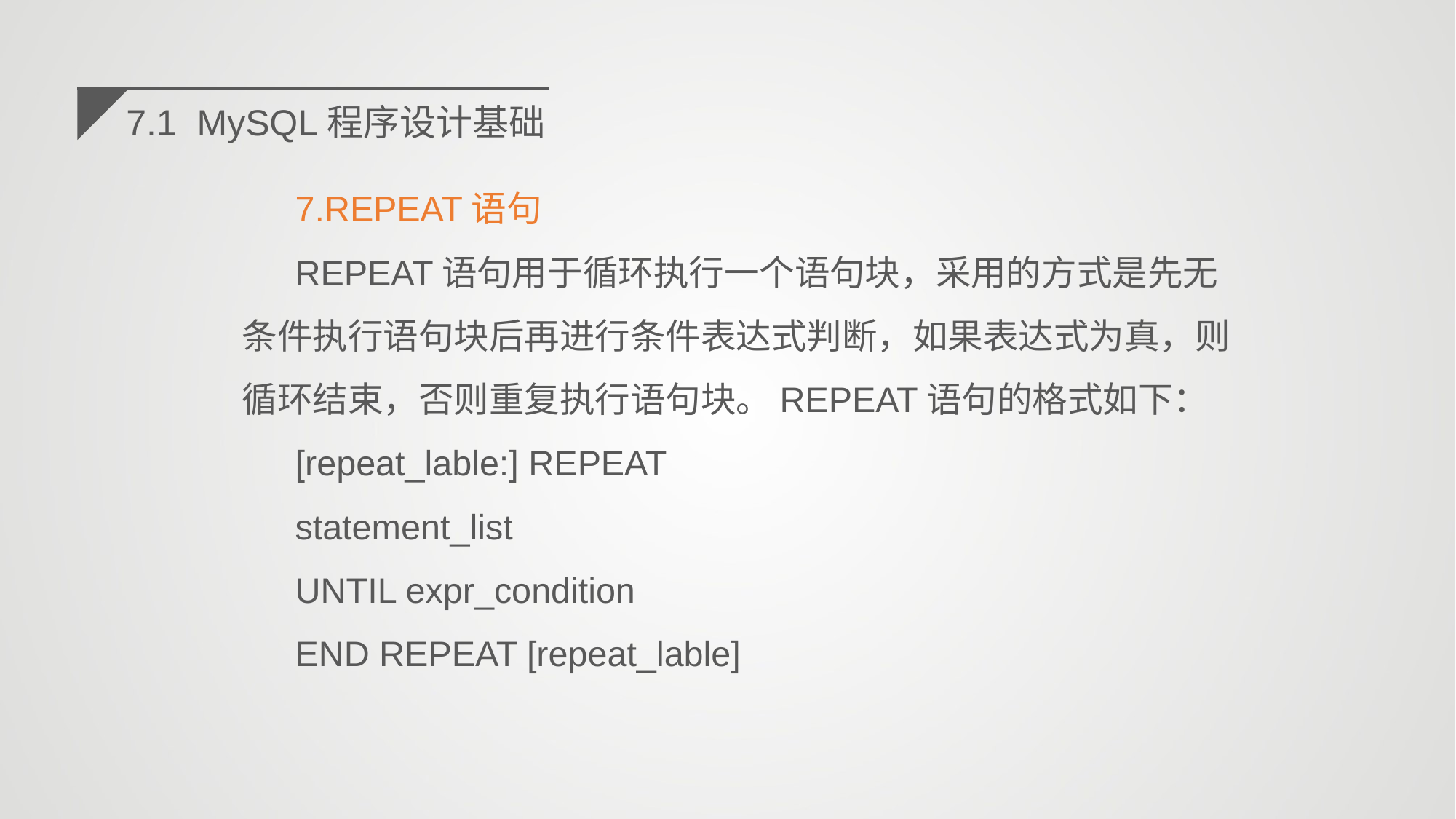

7.1  MySQL程序设计基础

7.REPEAT语句
REPEAT语句用于循环执行一个语句块，采用的方式是先无条件执行语句块后再进行条件表达式判断，如果表达式为真，则循环结束，否则重复执行语句块。REPEAT语句的格式如下：
[repeat_lable:] REPEAT
statement_list
UNTIL expr_condition
END REPEAT [repeat_lable]